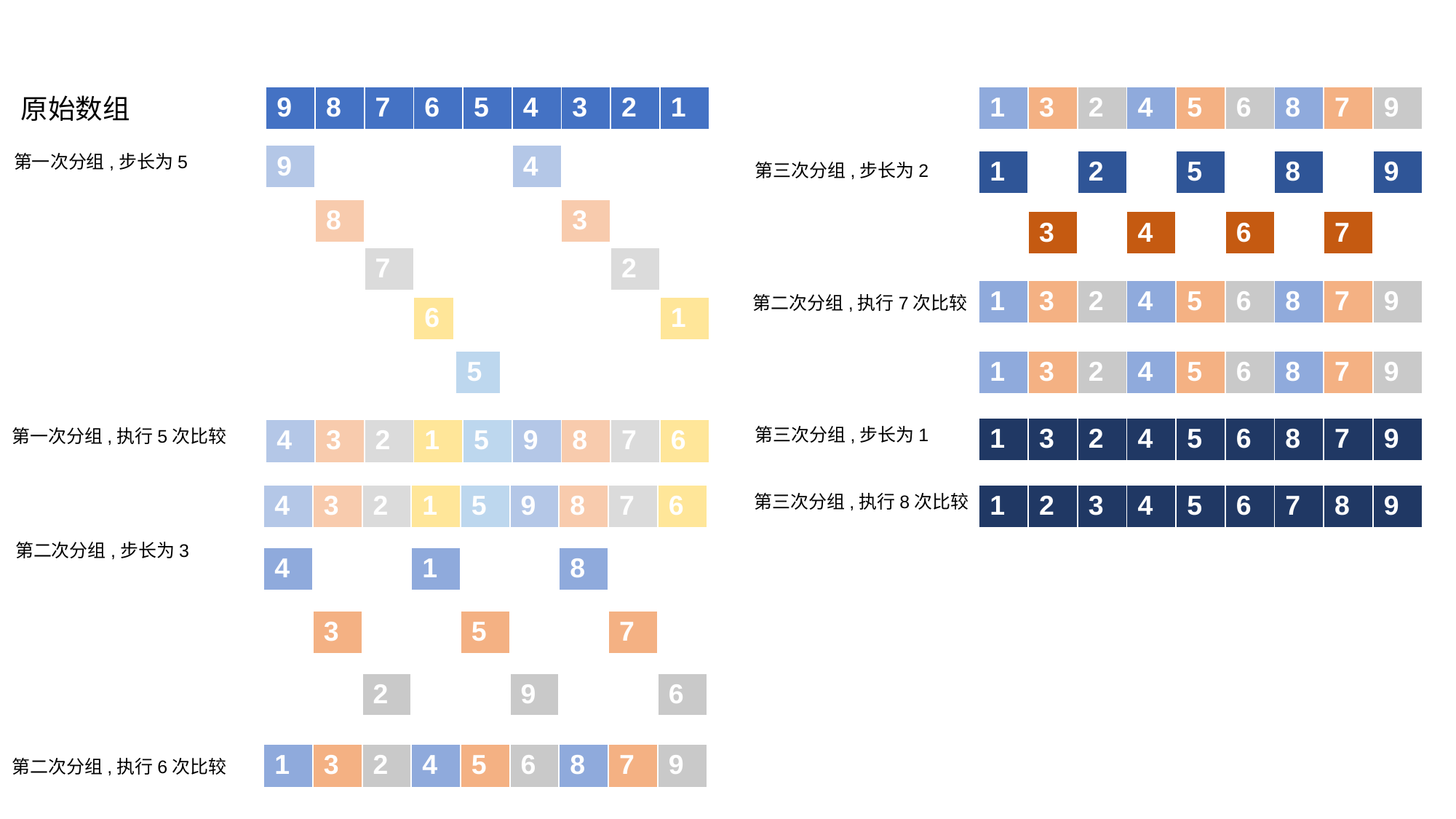

| 9 | 8 | 7 | 6 | 5 | 4 | 3 | 2 | 1 |
| --- | --- | --- | --- | --- | --- | --- | --- | --- |
| 1 | 3 | 2 | 4 | 5 | 6 | 8 | 7 | 9 |
| --- | --- | --- | --- | --- | --- | --- | --- | --- |
原始数组
第一次分组,步长为5
| 9 |  |  |  |  | 4 |  |  |  |
| --- | --- | --- | --- | --- | --- | --- | --- | --- |
| 1 | 3 | 2 | 4 | 5 | 6 | 8 | 7 | 9 |
| --- | --- | --- | --- | --- | --- | --- | --- | --- |
第三次分组,步长为2
|  | 8 |  |  |  |  | 3 |  |  |
| --- | --- | --- | --- | --- | --- | --- | --- | --- |
| 1 | 3 | 2 | 4 | 5 | 6 | 8 | 7 | 9 |
| --- | --- | --- | --- | --- | --- | --- | --- | --- |
|  |  | 7 |  |  |  |  | 2 |  |
| --- | --- | --- | --- | --- | --- | --- | --- | --- |
| 1 | 3 | 2 | 4 | 5 | 6 | 8 | 7 | 9 |
| --- | --- | --- | --- | --- | --- | --- | --- | --- |
第二次分组,执行7次比较
|  |  |  | 6 |  |  |  |  | 1 |
| --- | --- | --- | --- | --- | --- | --- | --- | --- |
|  |  |  | 6 | 5 |  |  |  | 1 |
| --- | --- | --- | --- | --- | --- | --- | --- | --- |
| 1 | 3 | 2 | 4 | 5 | 6 | 8 | 7 | 9 |
| --- | --- | --- | --- | --- | --- | --- | --- | --- |
第三次分组,步长为1
| 1 | 3 | 2 | 4 | 5 | 6 | 8 | 7 | 9 |
| --- | --- | --- | --- | --- | --- | --- | --- | --- |
第一次分组,执行5次比较
| 4 | 3 | 2 | 1 | 5 | 9 | 8 | 7 | 6 |
| --- | --- | --- | --- | --- | --- | --- | --- | --- |
| 4 | 3 | 2 | 1 | 5 | 9 | 8 | 7 | 6 |
| --- | --- | --- | --- | --- | --- | --- | --- | --- |
第三次分组,执行8次比较
| 1 | 2 | 3 | 4 | 5 | 6 | 7 | 8 | 9 |
| --- | --- | --- | --- | --- | --- | --- | --- | --- |
第二次分组,步长为3
| 4 | 3 | 2 | 1 | 5 | 9 | 8 | 7 | 6 |
| --- | --- | --- | --- | --- | --- | --- | --- | --- |
| 4 | 3 | 2 | 1 | 5 | 9 | 8 | 7 | 6 |
| --- | --- | --- | --- | --- | --- | --- | --- | --- |
| 4 | 3 | 2 | 1 | 5 | 9 | 8 | 7 | 6 |
| --- | --- | --- | --- | --- | --- | --- | --- | --- |
| 1 | 3 | 2 | 4 | 5 | 6 | 8 | 7 | 9 |
| --- | --- | --- | --- | --- | --- | --- | --- | --- |
第二次分组,执行6次比较